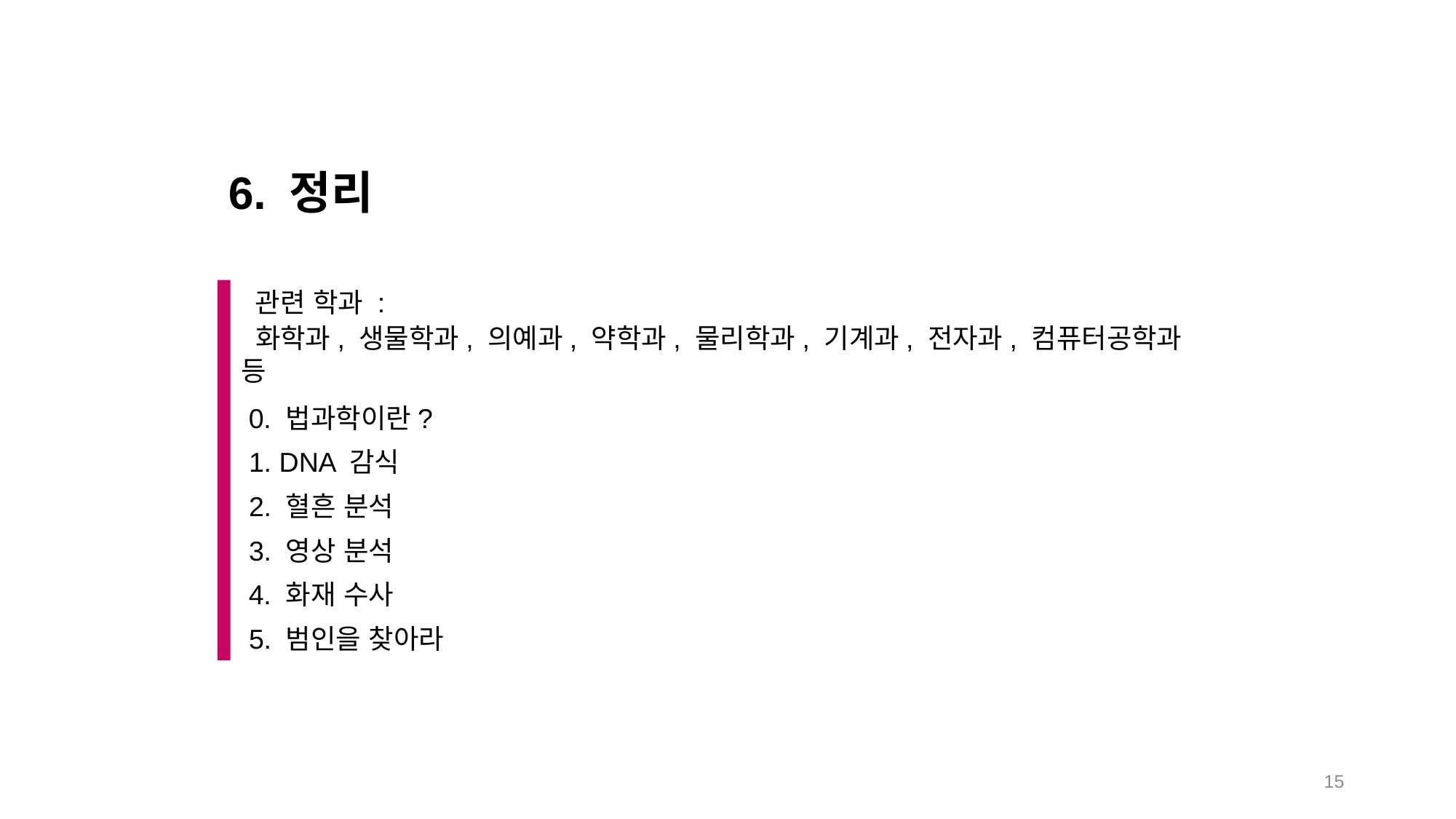

6. 정리

 관련 학과 :
 화학과, 생물학과, 의예과, 약학과, 물리학과, 기계과, 전자과, 컴퓨터공학과 등
 0. 법과학이란?
 1. DNA 감식
 2. 혈흔 분석
 3. 영상 분석
 4. 화재 수사
 5. 범인을 찾아라
15